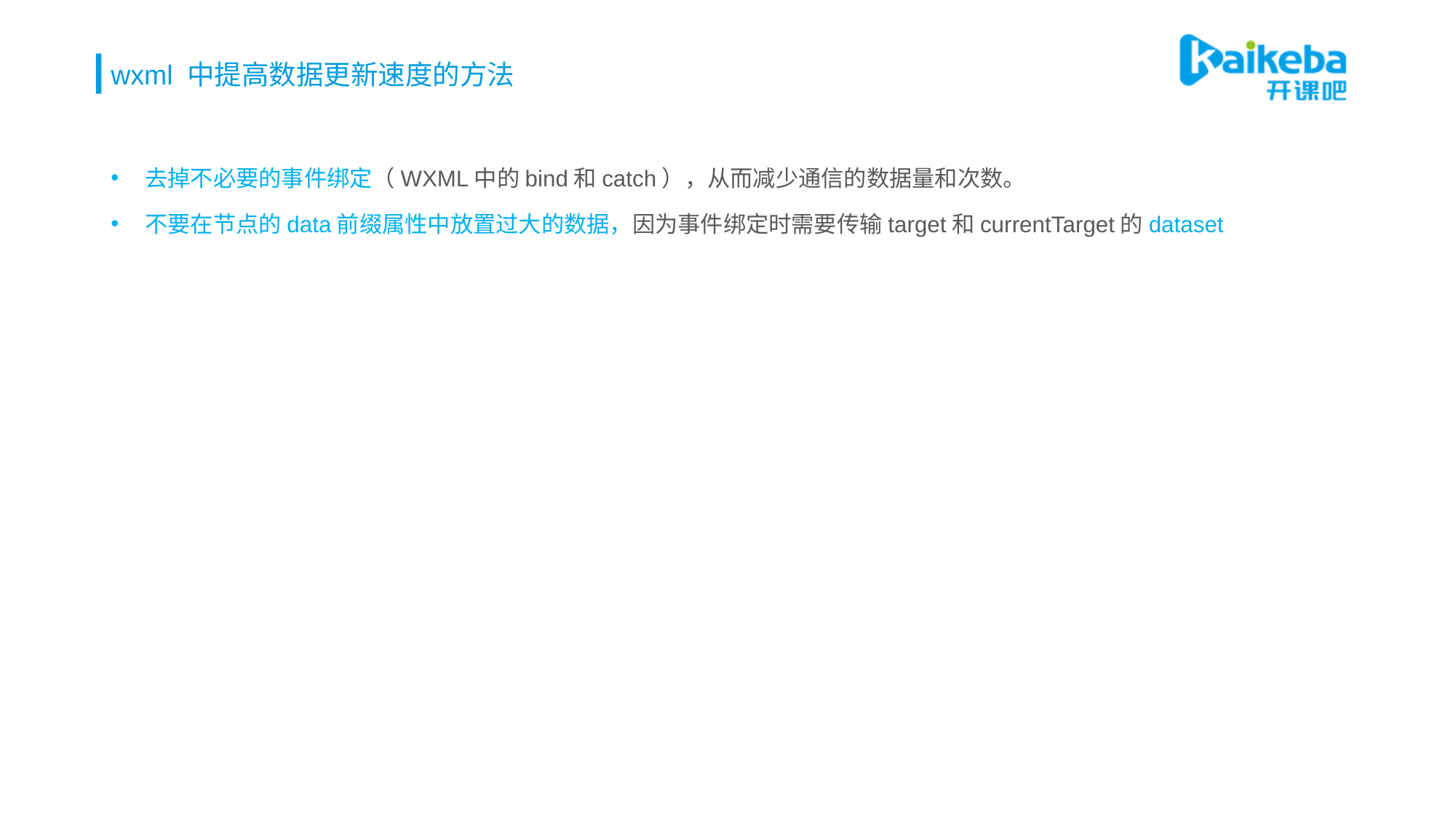

# wxml 中提高数据更新速度的方法
去掉不必要的事件绑定（WXML中的bind和catch），从而减少通信的数据量和次数。
不要在节点的data前缀属性中放置过大的数据，因为事件绑定时需要传输target和currentTarget的dataset